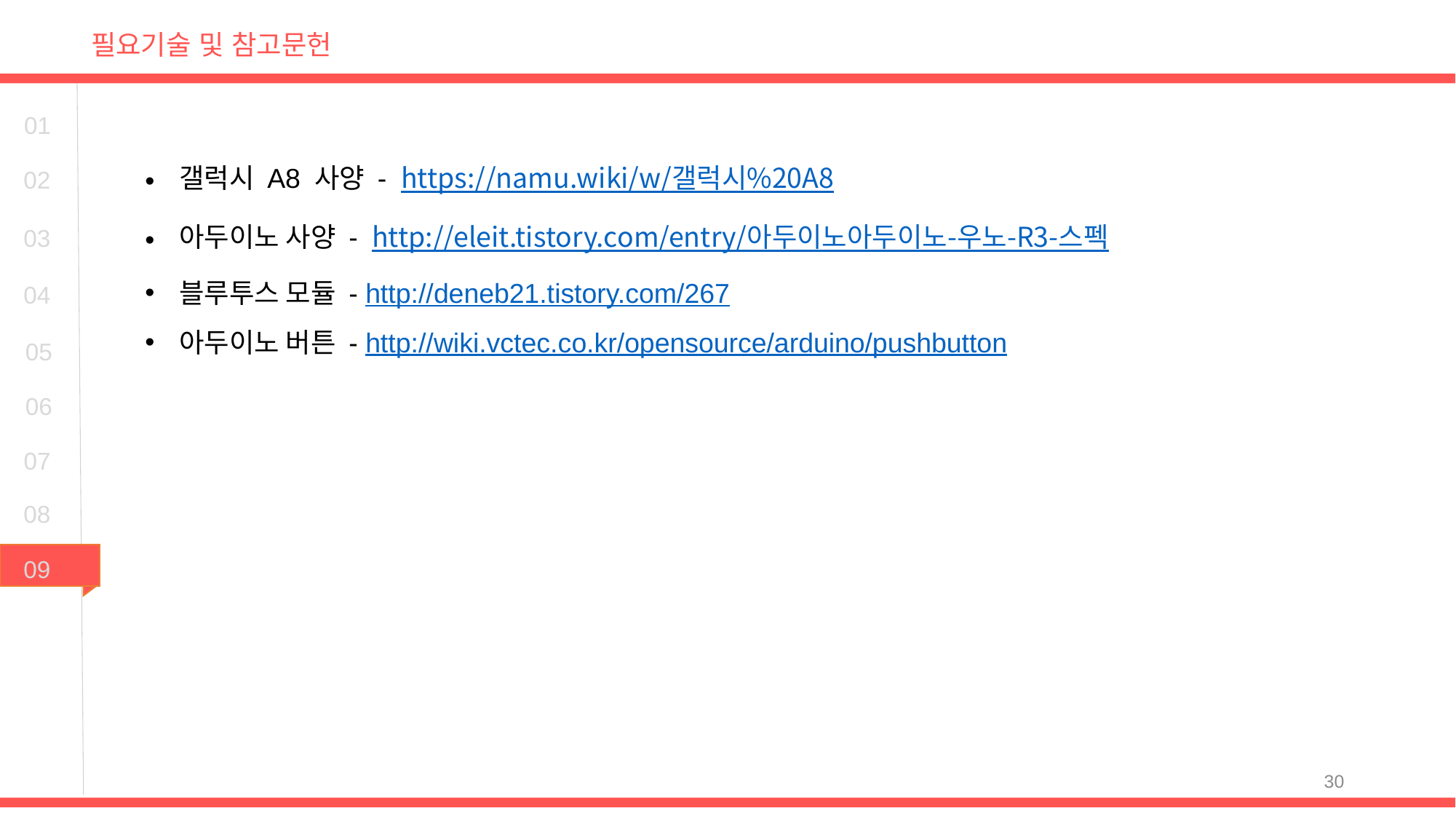

필요기술 및 참고문헌

01
갤럭시 A8 사양 - https://namu.wiki/w/갤럭시%20A8
아두이노 사양 - http://eleit.tistory.com/entry/아두이노아두이노-우노-R3-스펙
블루투스 모듈 - http://deneb21.tistory.com/267
아두이노 버튼 - http://wiki.vctec.co.kr/opensource/arduino/pushbutton

02
03
04
05
06
07
08

09
30